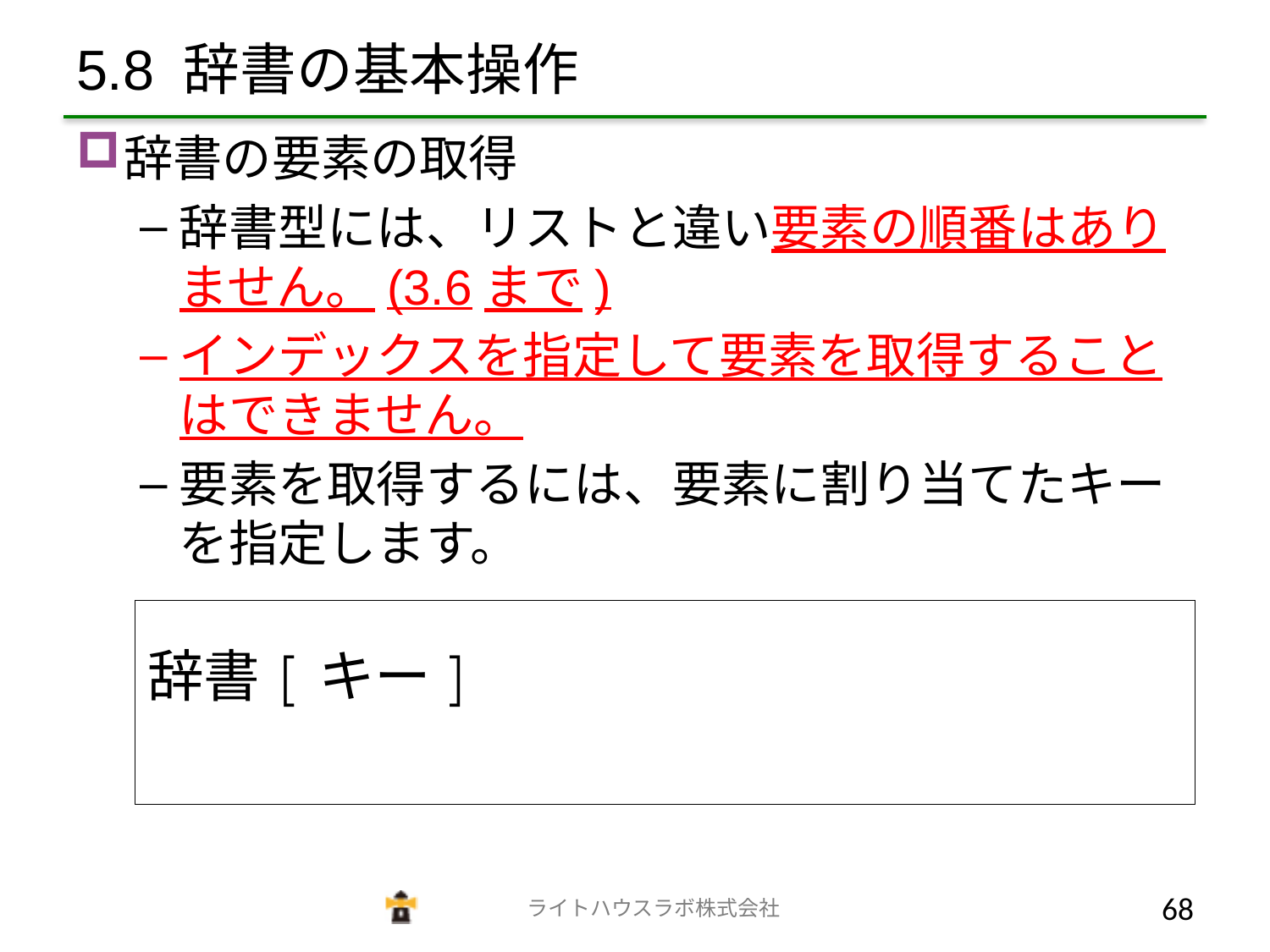

# 5.8 辞書の基本操作
辞書の要素の取得
辞書型には、リストと違い要素の順番はありません。(3.6まで)
インデックスを指定して要素を取得することはできません。
要素を取得するには、要素に割り当てたキーを指定します。
辞書[キー]
　　　　　　　　　　　　　ライトハウスラボ株式会社
68